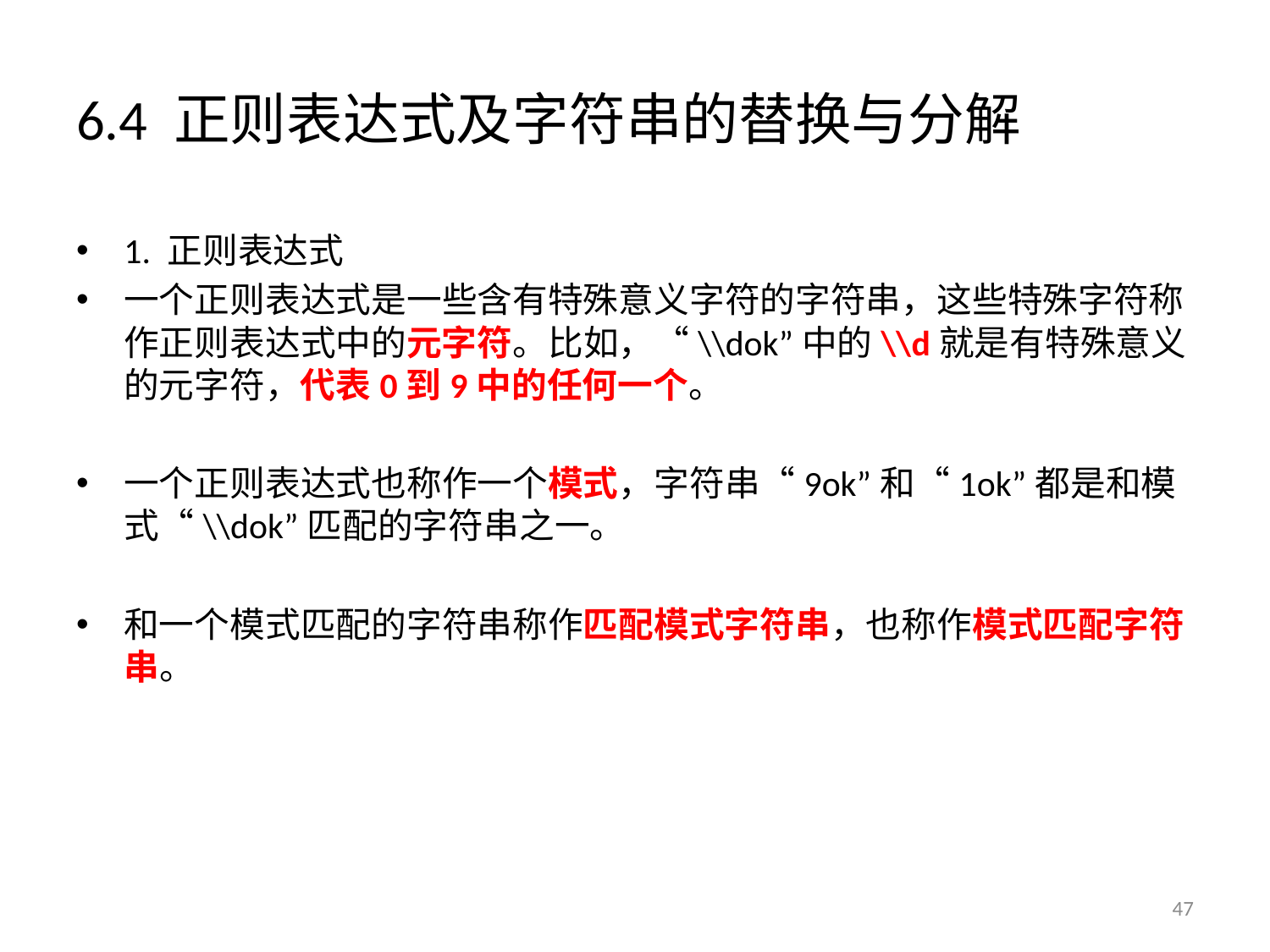

# 6.4 正则表达式及字符串的替换与分解
1. 正则表达式
一个正则表达式是一些含有特殊意义字符的字符串，这些特殊字符称作正则表达式中的元字符。比如，“\\dok”中的\\d就是有特殊意义的元字符，代表0到9中的任何一个。

一个正则表达式也称作一个模式，字符串“9ok”和“1ok”都是和模式“\\dok”匹配的字符串之一。

和一个模式匹配的字符串称作匹配模式字符串，也称作模式匹配字符串。

47